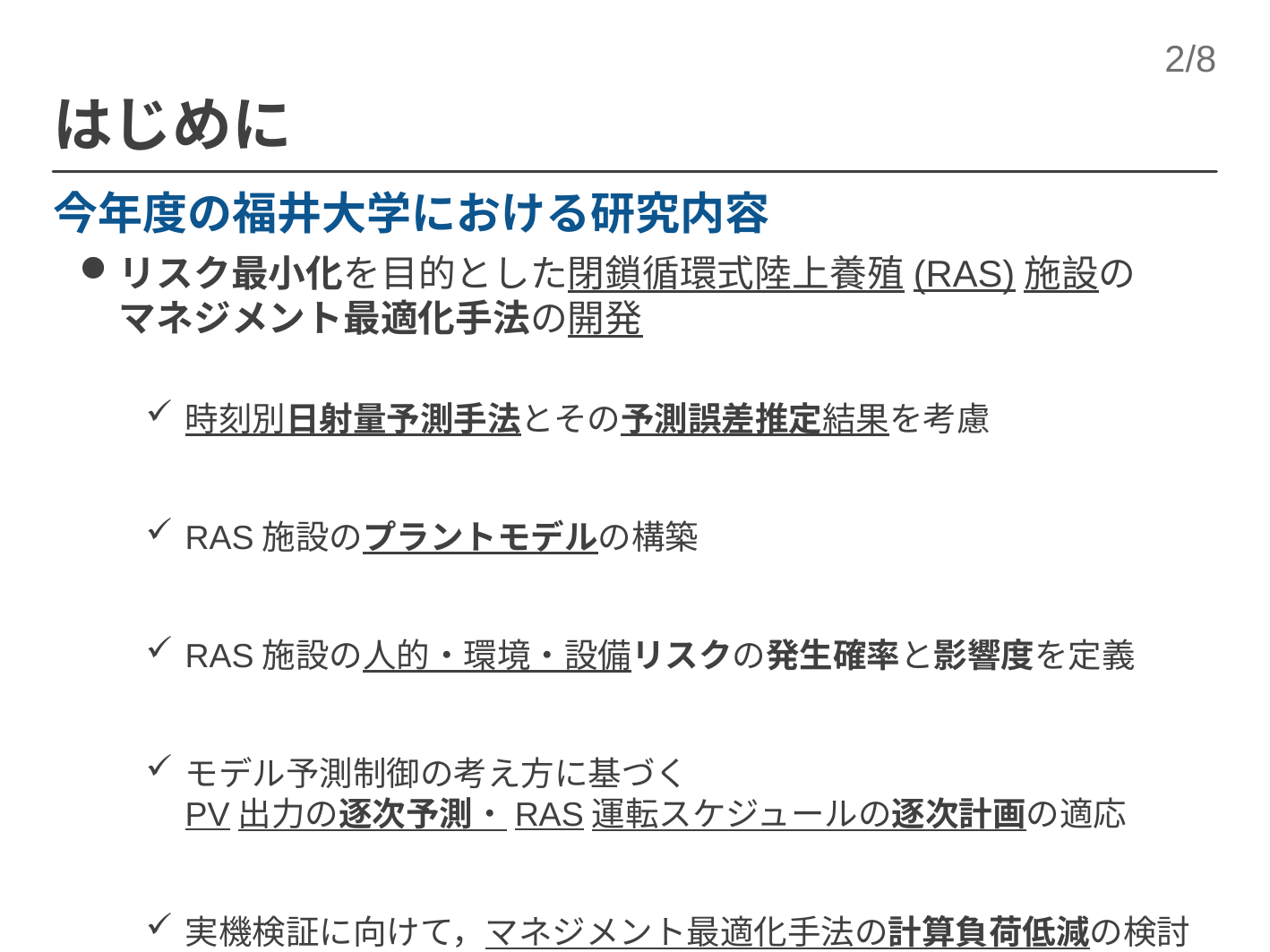

2/8

# はじめに
今年度の福井大学における研究内容
リスク最小化を目的とした閉鎖循環式陸上養殖(RAS)施設の
マネジメント最適化手法の開発

時刻別日射量予測手法とその予測誤差推定結果を考慮

RAS施設のプラントモデルの構築

RAS施設の人的・環境・設備リスクの発生確率と影響度を定義

モデル予測制御の考え方に基づく
PV出力の逐次予測・RAS運転スケジュールの逐次計画の適応

実機検証に向けて，マネジメント最適化手法の計算負荷低減の検討
（エッジコンピューティングによる部分最適化計算の適応など）